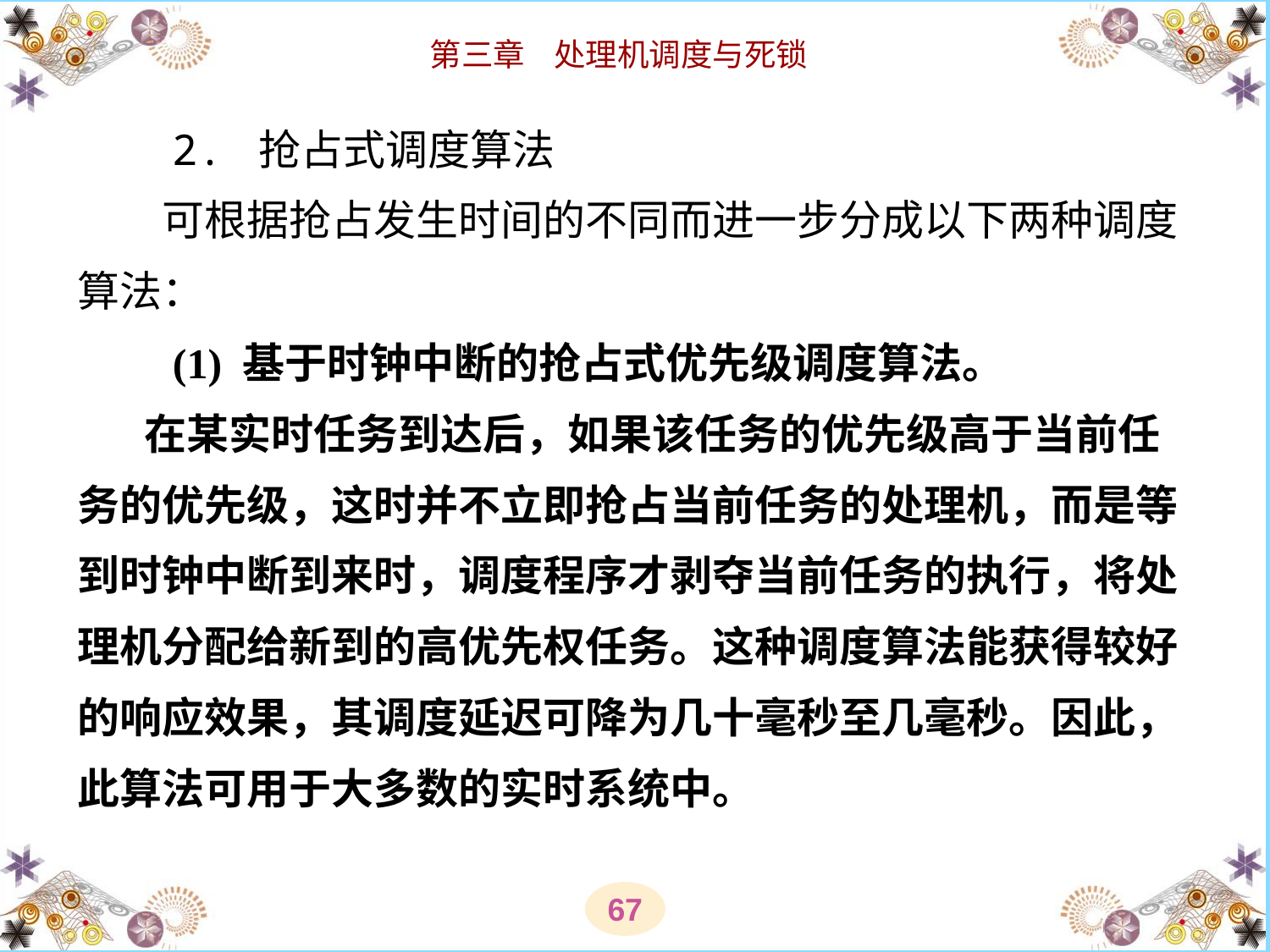

# 2. 抢占式调度算法 　　可根据抢占发生时间的不同而进一步分成以下两种调度算法： 　　(1) 基于时钟中断的抢占式优先级调度算法。 在某实时任务到达后，如果该任务的优先级高于当前任务的优先级，这时并不立即抢占当前任务的处理机，而是等到时钟中断到来时，调度程序才剥夺当前任务的执行，将处理机分配给新到的高优先权任务。这种调度算法能获得较好的响应效果，其调度延迟可降为几十毫秒至几毫秒。因此，此算法可用于大多数的实时系统中。